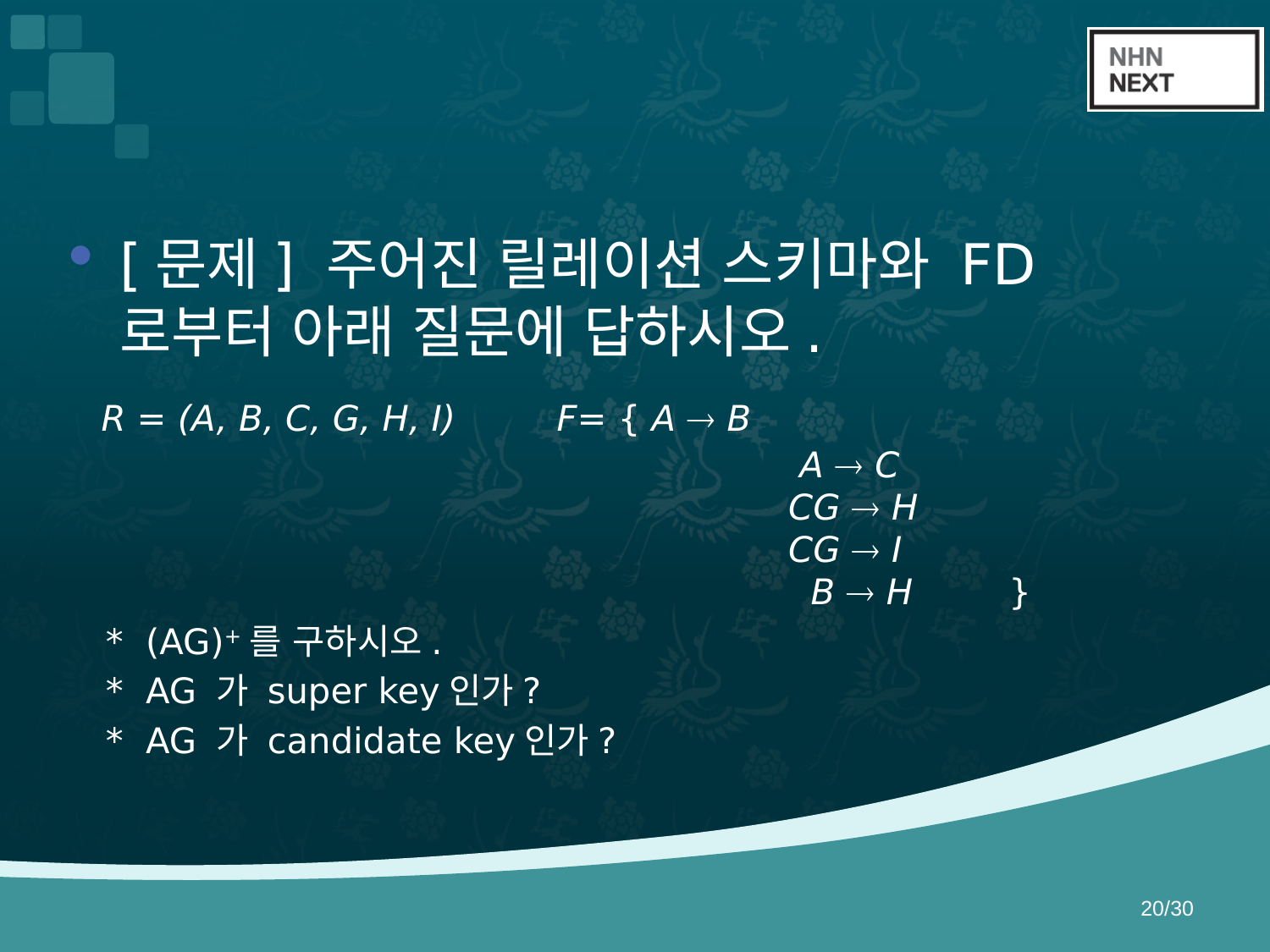

#
[문제] 주어진 릴레이션 스키마와 FD로부터 아래 질문에 답하시오.
  R = (A, B, C, G, H, I)	     F= { A → B
	  				    A → C
					   CG → H
					   CG → I
					     B → H	}
   *  (AG)+를 구하시오.
   *  AG 가 super key인가?
   *  AG 가 candidate key인가?

20/30